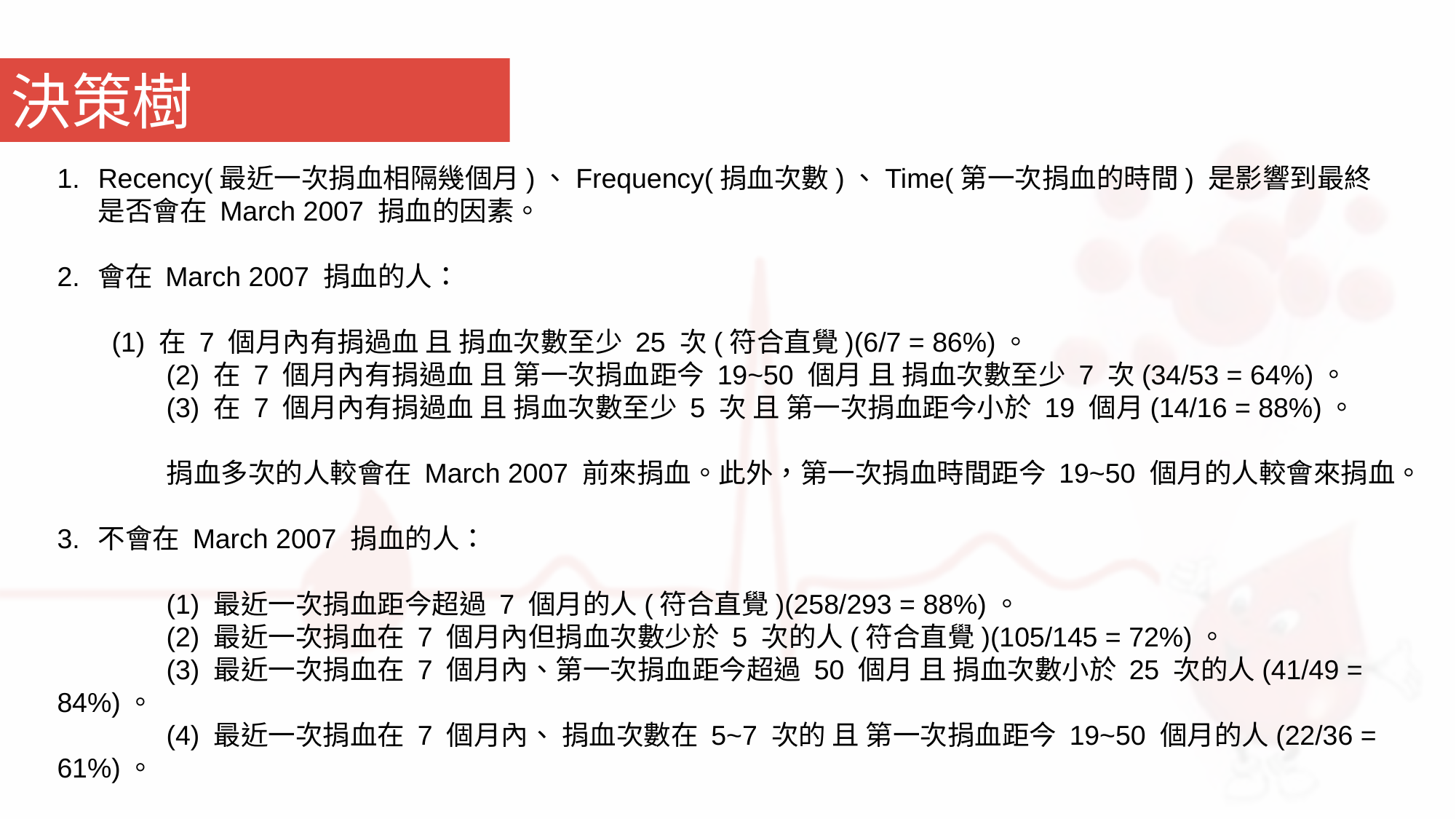

決策樹
Recency(最近一次捐血相隔幾個月)、Frequency(捐血次數)、Time(第一次捐血的時間) 是影響到最終是否會在 March 2007 捐血的因素。

會在 March 2007 捐血的人：

(1) 在 7 個月內有捐過血 且 捐血次數至少 25 次(符合直覺)(6/7 = 86%)。
	(2) 在 7 個月內有捐過血 且 第一次捐血距今 19~50 個月 且 捐血次數至少 7 次(34/53 = 64%)。
	(3) 在 7 個月內有捐過血 且 捐血次數至少 5 次 且 第一次捐血距今小於 19 個月(14/16 = 88%)。

	捐血多次的人較會在 March 2007 前來捐血。此外，第一次捐血時間距今 19~50 個月的人較會來捐血。

不會在 March 2007 捐血的人：

	(1) 最近一次捐血距今超過 7 個月的人(符合直覺)(258/293 = 88%)。
	(2) 最近一次捐血在 7 個月內但捐血次數少於 5 次的人(符合直覺)(105/145 = 72%)。
	(3) 最近一次捐血在 7 個月內、第一次捐血距今超過 50 個月 且 捐血次數小於 25 次的人(41/49 = 84%)。
	(4) 最近一次捐血在 7 個月內、 捐血次數在 5~7 次的 且 第一次捐血距今 19~50 個月的人(22/36 = 61%)。

	最近一次捐血較久遠的人比較不會前來捐血